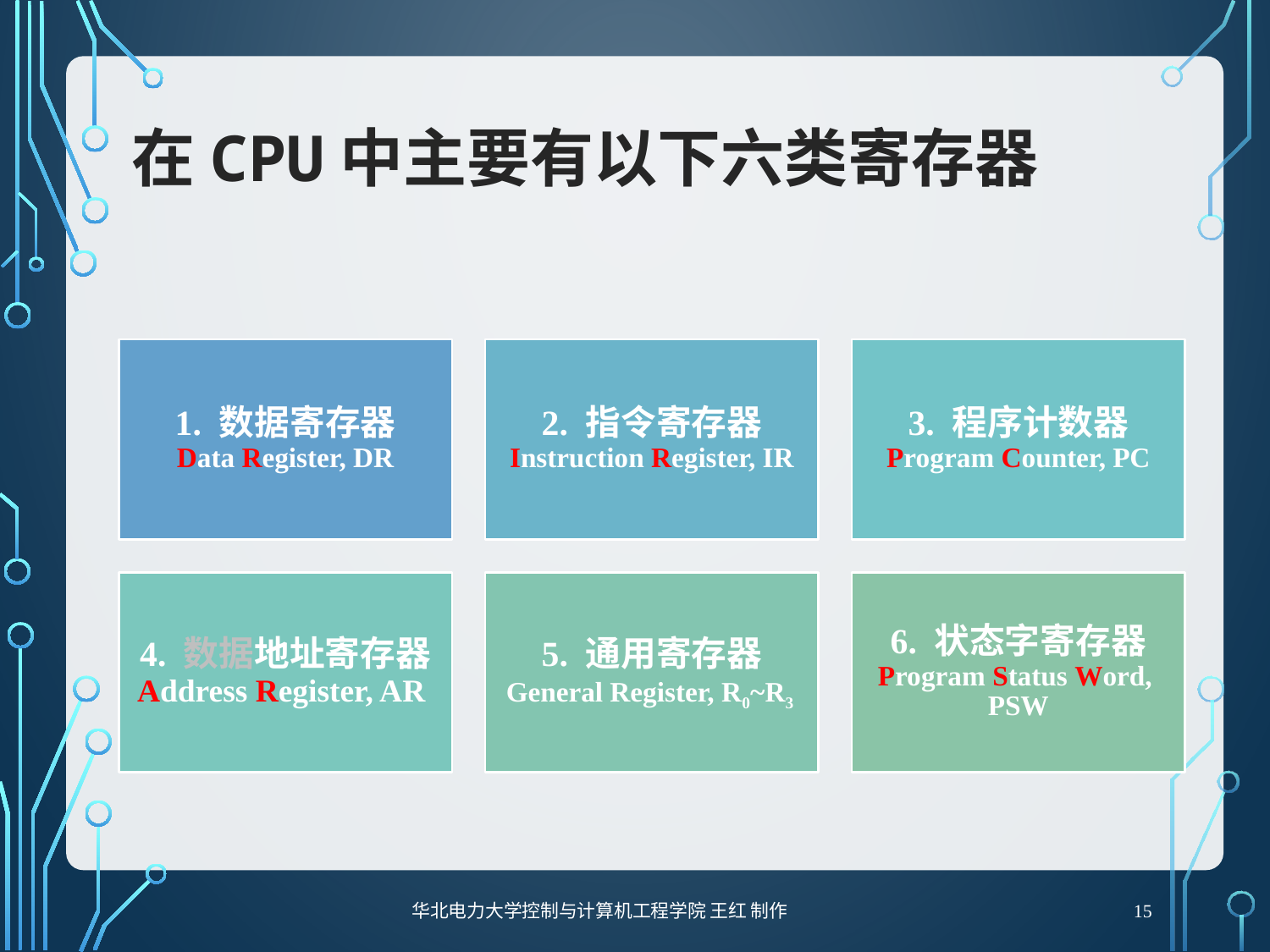

# 在CPU中主要有以下六类寄存器
1. 数据寄存器
Data Register, DR
2. 指令寄存器
Instruction Register, IR
3. 程序计数器
Program Counter, PC
4. 数据地址寄存器
Address Register, AR
5. 通用寄存器
General Register, R0~R3
6. 状态字寄存器
Program Status Word,
PSW
15
华北电力大学控制与计算机工程学院 王红 制作